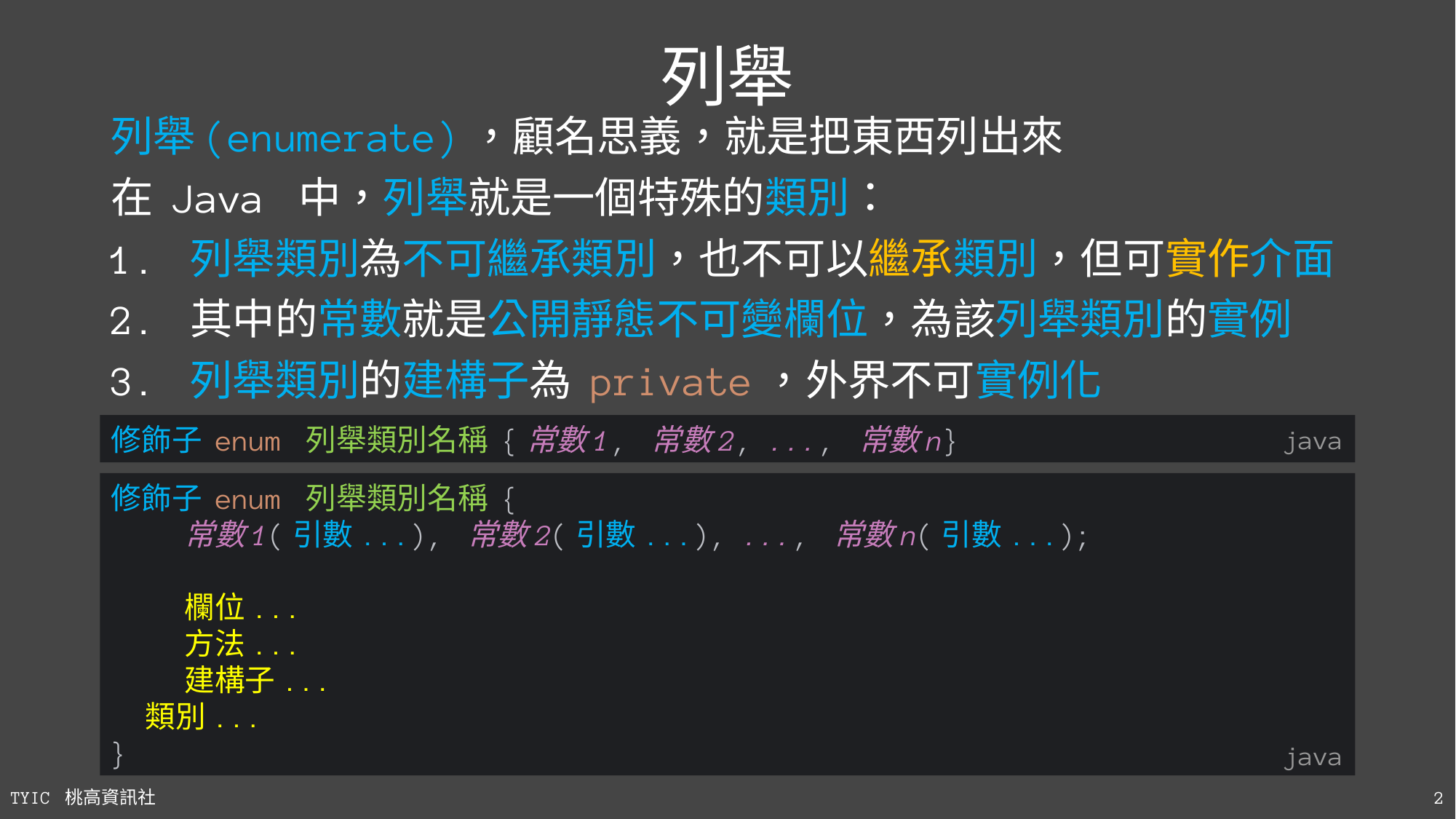

# 列舉
列舉(enumerate)，顧名思義，就是把東西列出來
在 Java 中，列舉就是一個特殊的類別：
1. 列舉類別為不可繼承類別，也不可以繼承類別，但可實作介面
2. 其中的常數就是公開靜態不可變欄位，為該列舉類別的實例
3. 列舉類別的建構子為 private，外界不可實例化
修飾子 enum 列舉類別名稱 {常數1, 常數2, ..., 常數n}
java
修飾子 enum 列舉類別名稱 {
    常數1(引數...), 常數2(引數...), ..., 常數n(引數...);
    欄位...
    方法...
    建構子...
    類別...
}
java